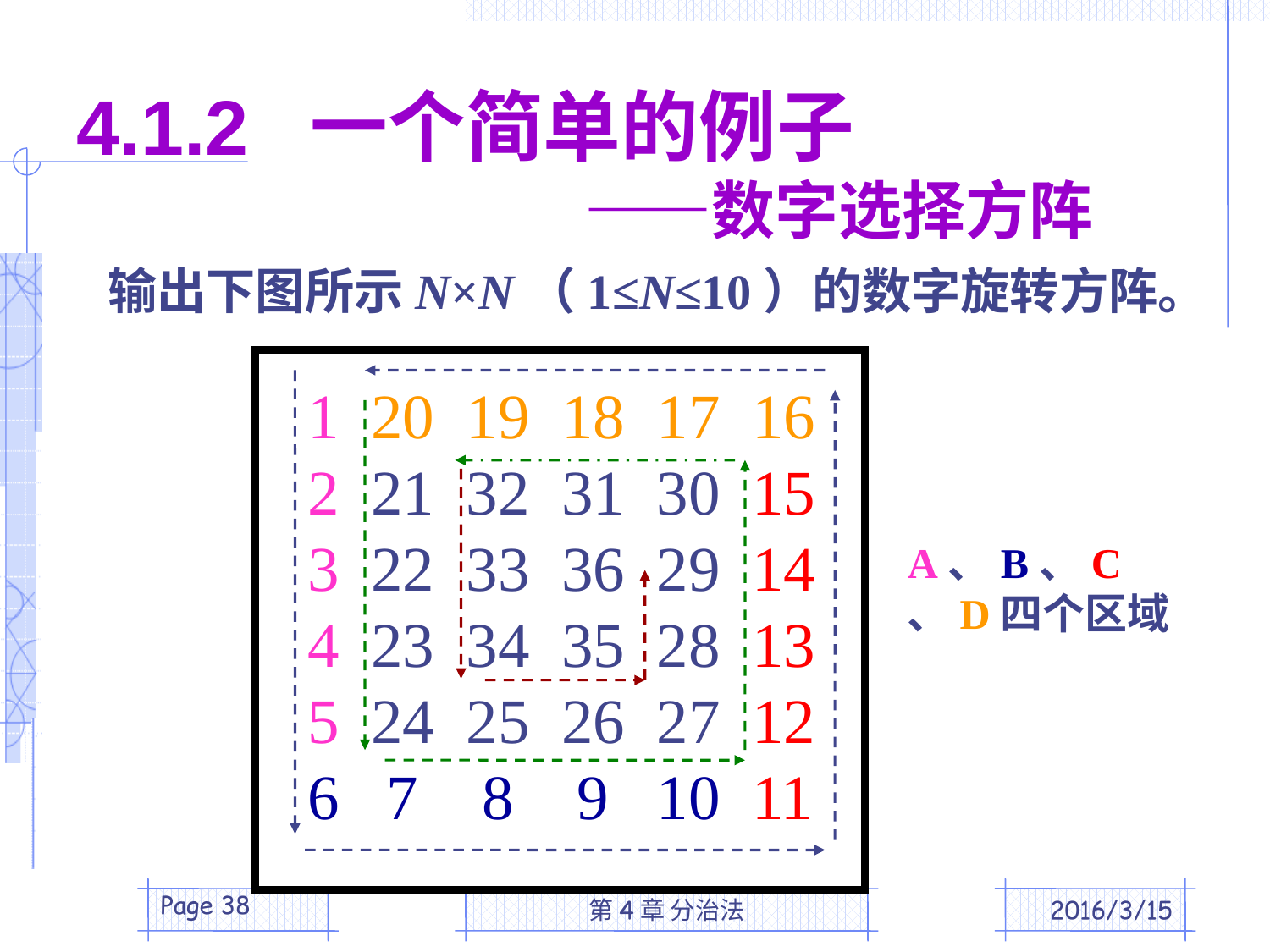

# 4.1.2  一个简单的例子 ——数字选择方阵
输出下图所示N×N（1≤N≤10）的数字旋转方阵。
   1  20  19  18  17  16
   2  21  32  31  30  15
   3  22  33  36  29  14
   4  23  34  35  28  13
   5  24  25  26  27  12
   6   7    8    9   10  11

A、B、C、D四个区域

Page 38
第4章 分治法
2016/3/15